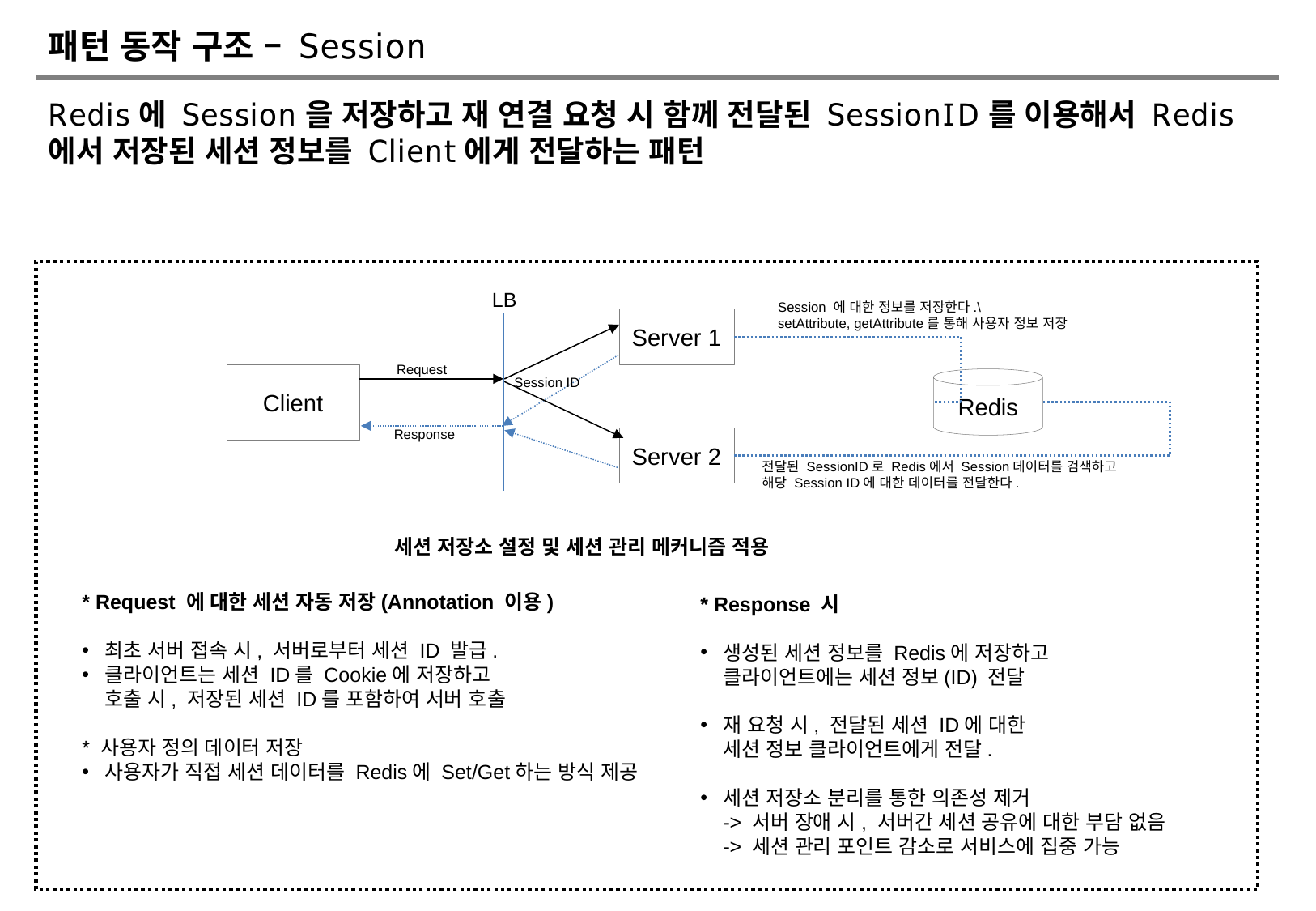

# 패턴 동작 구조 – Session
Redis에 Session을 저장하고 재 연결 요청 시 함께 전달된 SessionID를 이용해서 Redis에서 저장된 세션 정보를 Client에게 전달하는 패턴

LB
Session 에 대한 정보를 저장한다.\
setAttribute, getAttribute를 통해 사용자 정보 저장
Server 1
Request
Client
Session ID
Redis
Response
Server 2
전달된 SessionID로 Redis에서 Session데이터를 검색하고
해당 Session ID에 대한 데이터를 전달한다.
세션 저장소 설정 및 세션 관리 메커니즘 적용
* Request 에 대한 세션 자동 저장(Annotation 이용)

최초 서버 접속 시, 서버로부터 세션 ID 발급.
클라이언트는 세션 ID를 Cookie에 저장하고
호출 시, 저장된 세션 ID를 포함하여 서버 호출

* 사용자 정의 데이터 저장
사용자가 직접 세션 데이터를 Redis에 Set/Get하는 방식 제공
* Response 시

생성된 세션 정보를 Redis에 저장하고
클라이언트에는 세션 정보(ID) 전달

재 요청 시, 전달된 세션 ID에 대한
세션 정보 클라이언트에게 전달.

세션 저장소 분리를 통한 의존성 제거
-> 서버 장애 시, 서버간 세션 공유에 대한 부담 없음
-> 세션 관리 포인트 감소로 서비스에 집중 가능